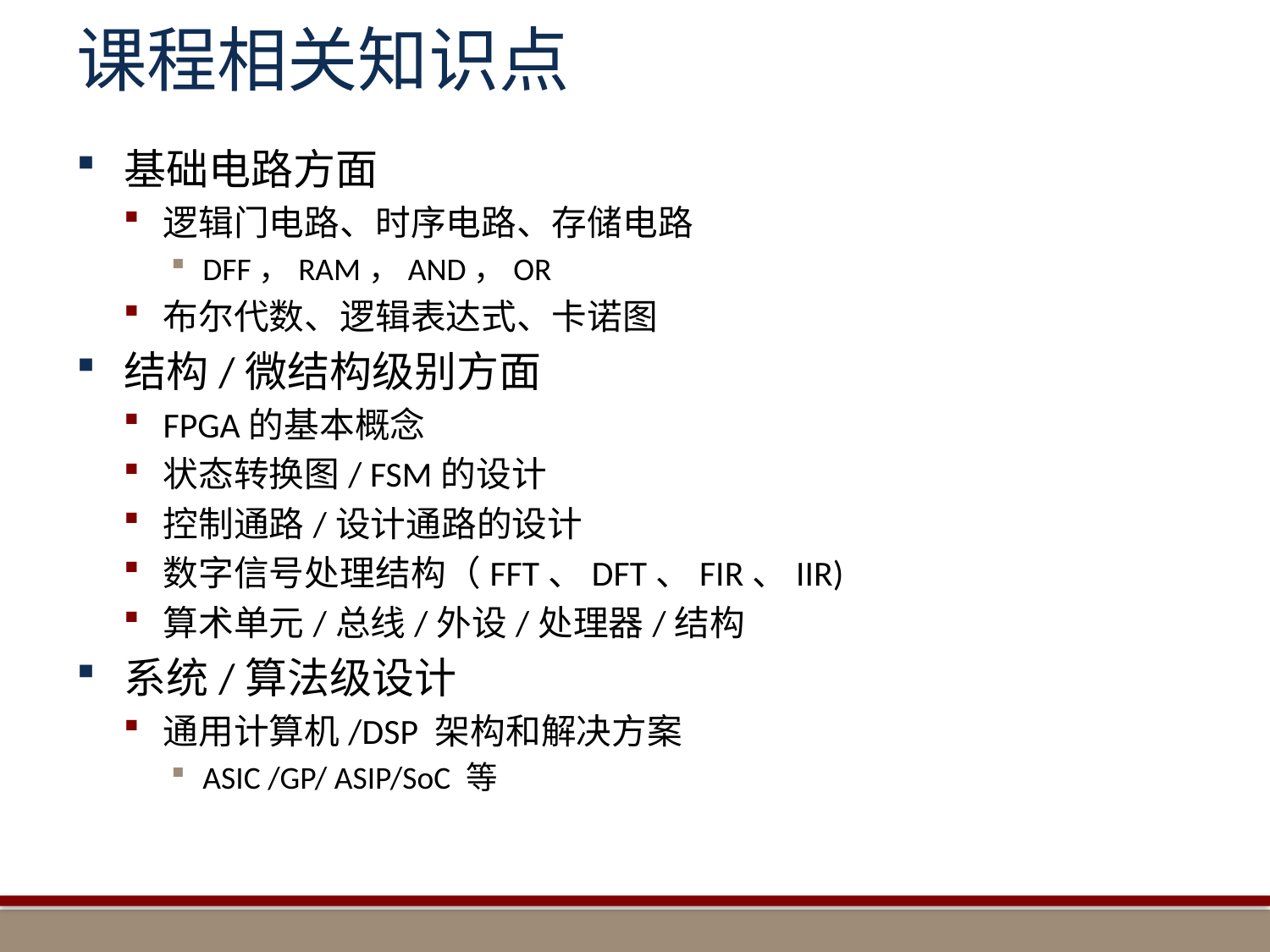

# 课程相关知识点
基础电路方面
逻辑门电路、时序电路、存储电路
DFF，RAM，AND，OR
布尔代数、逻辑表达式、卡诺图
结构/微结构级别方面
FPGA的基本概念
状态转换图/ FSM的设计
控制通路/设计通路的设计
数字信号处理结构（FFT、DFT、FIR、IIR)
算术单元/总线/外设/处理器/结构
系统/算法级设计
通用计算机/DSP 架构和解决方案
ASIC /GP/ ASIP/SoC 等